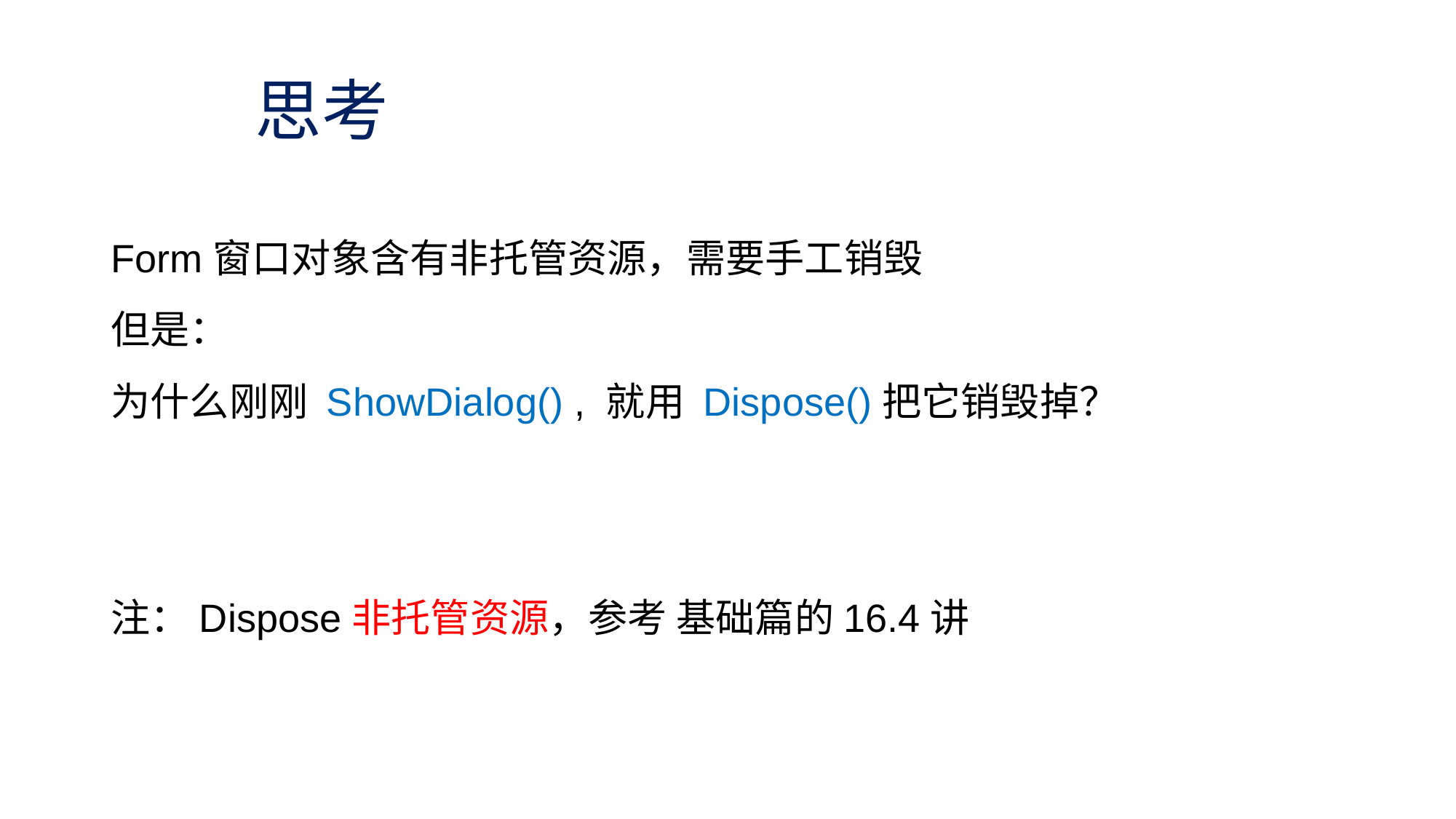

# 思考
Form窗口对象含有非托管资源，需要手工销毁
但是：
为什么刚刚 ShowDialog() , 就用 Dispose()把它销毁掉？

注：Dispose非托管资源，参考 基础篇的16.4讲